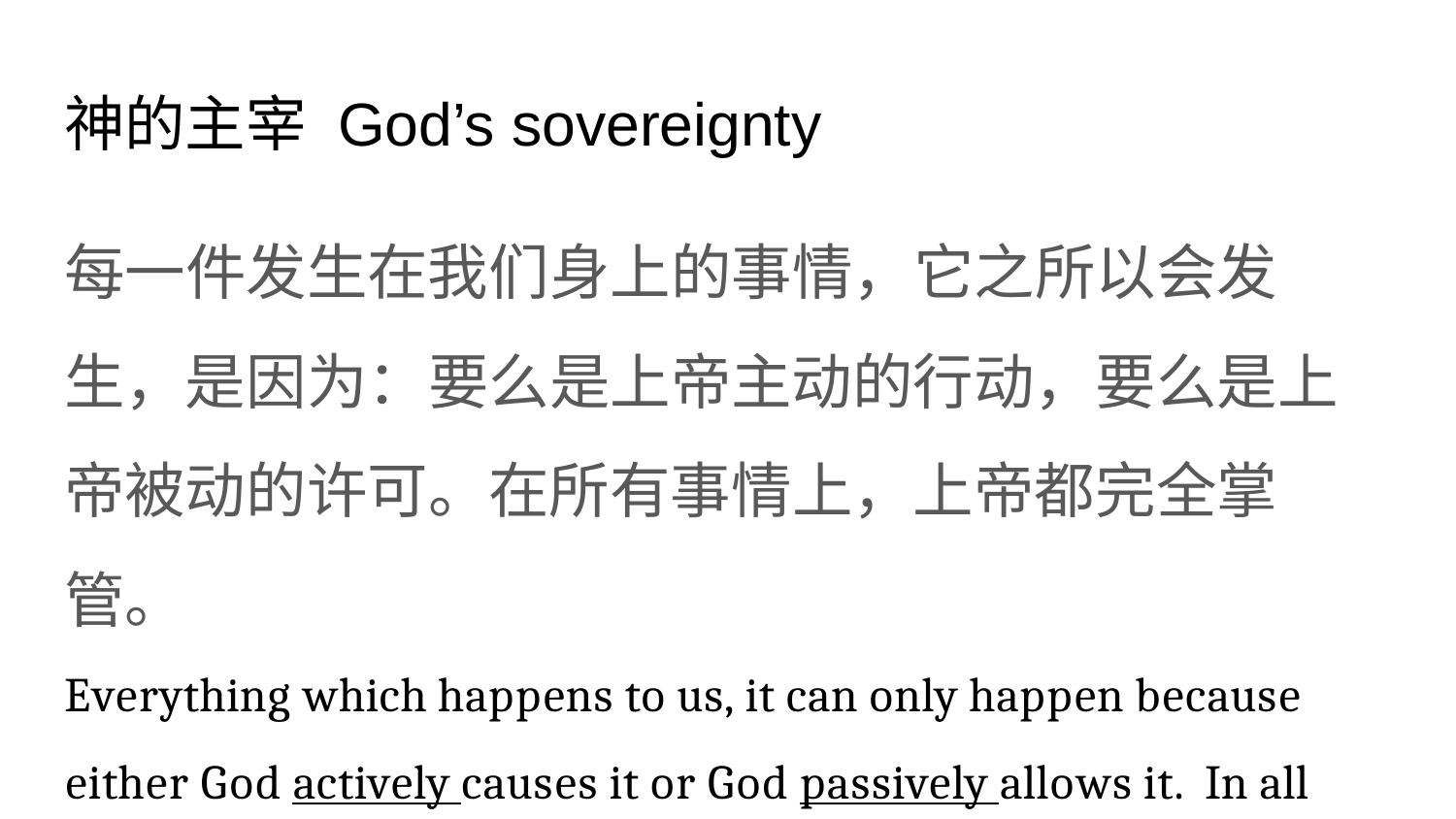

# 神的主宰 God’s sovereignty
每一件发生在我们身上的事情，它之所以会发生，是因为：要么是上帝主动的行动，要么是上帝被动的许可。在所有事情上，上帝都完全掌管。
Everything which happens to us, it can only happen because either God actively causes it or God passively allows it.  In all things, God is totally sovereign”